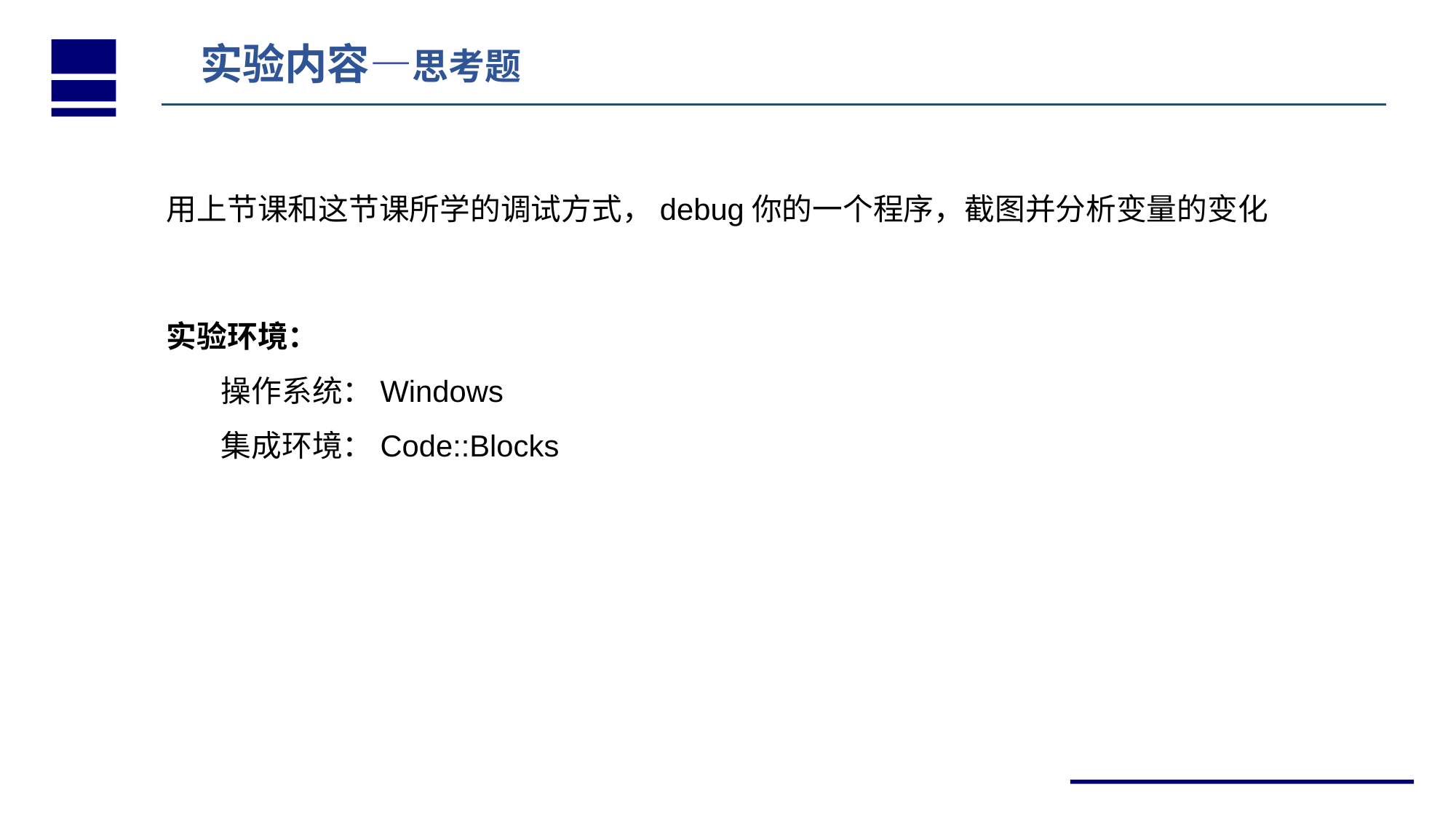

实验内容—思考题

用上节课和这节课所学的调试方式，debug你的一个程序，截图并分析变量的变化

实验环境：
操作系统：Windows
集成环境：Code::Blocks